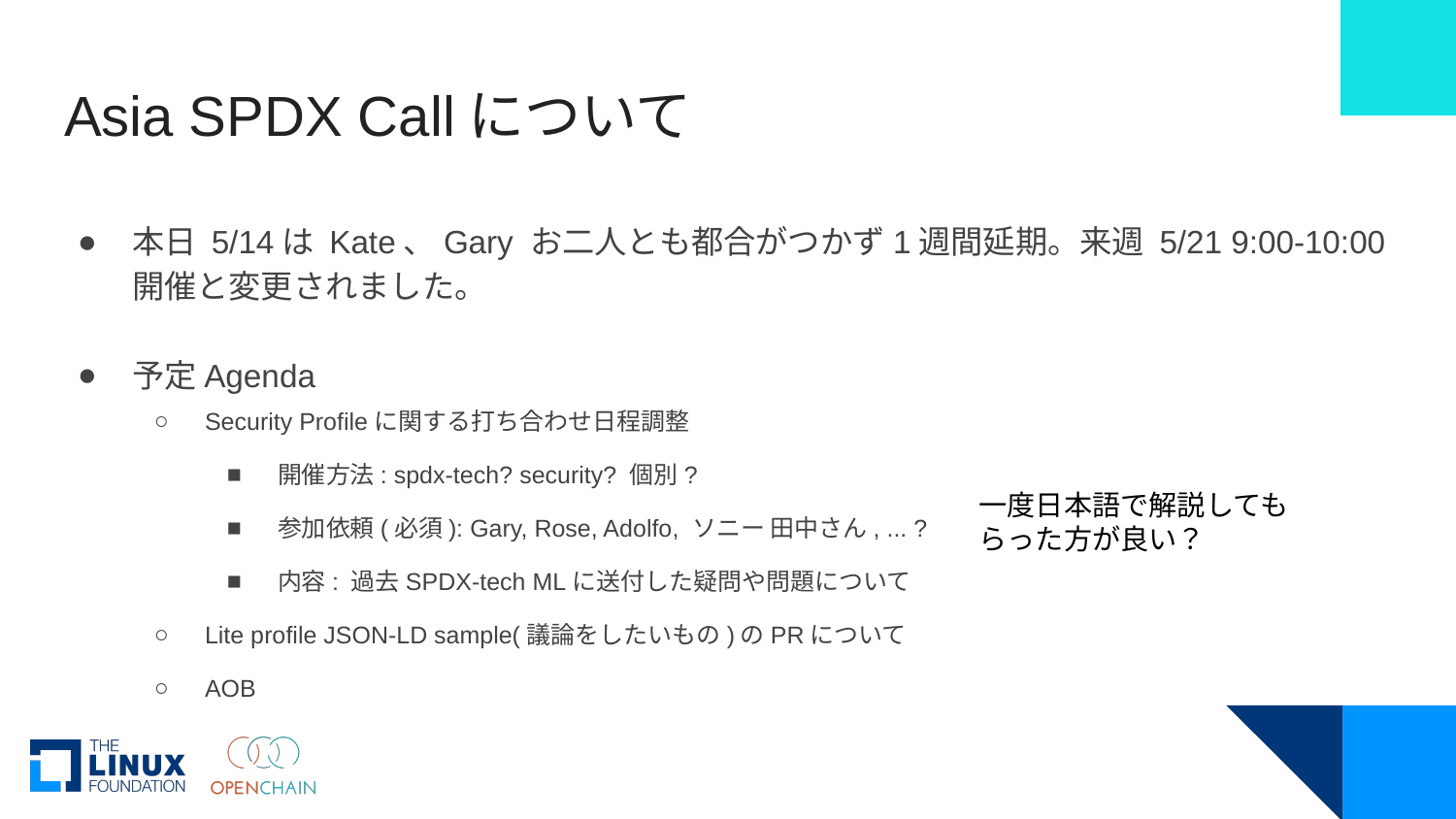

# Asia SPDX Callについて
本日 5/14は Kate、Gary お二人とも都合がつかず1週間延期。来週 5/21 9:00-10:00 開催と変更されました。

予定Agenda
Security Profileに関する打ち合わせ日程調整
開催方法: spdx-tech? security? 個別?
参加依頼(必須): Gary, Rose, Adolfo, ソニー 田中さん, ... ?
内容: 過去SPDX-tech MLに送付した疑問や問題について
Lite profile JSON-LD sample(議論をしたいもの)のPRについて
AOB
一度日本語で解説してもらった方が良い？